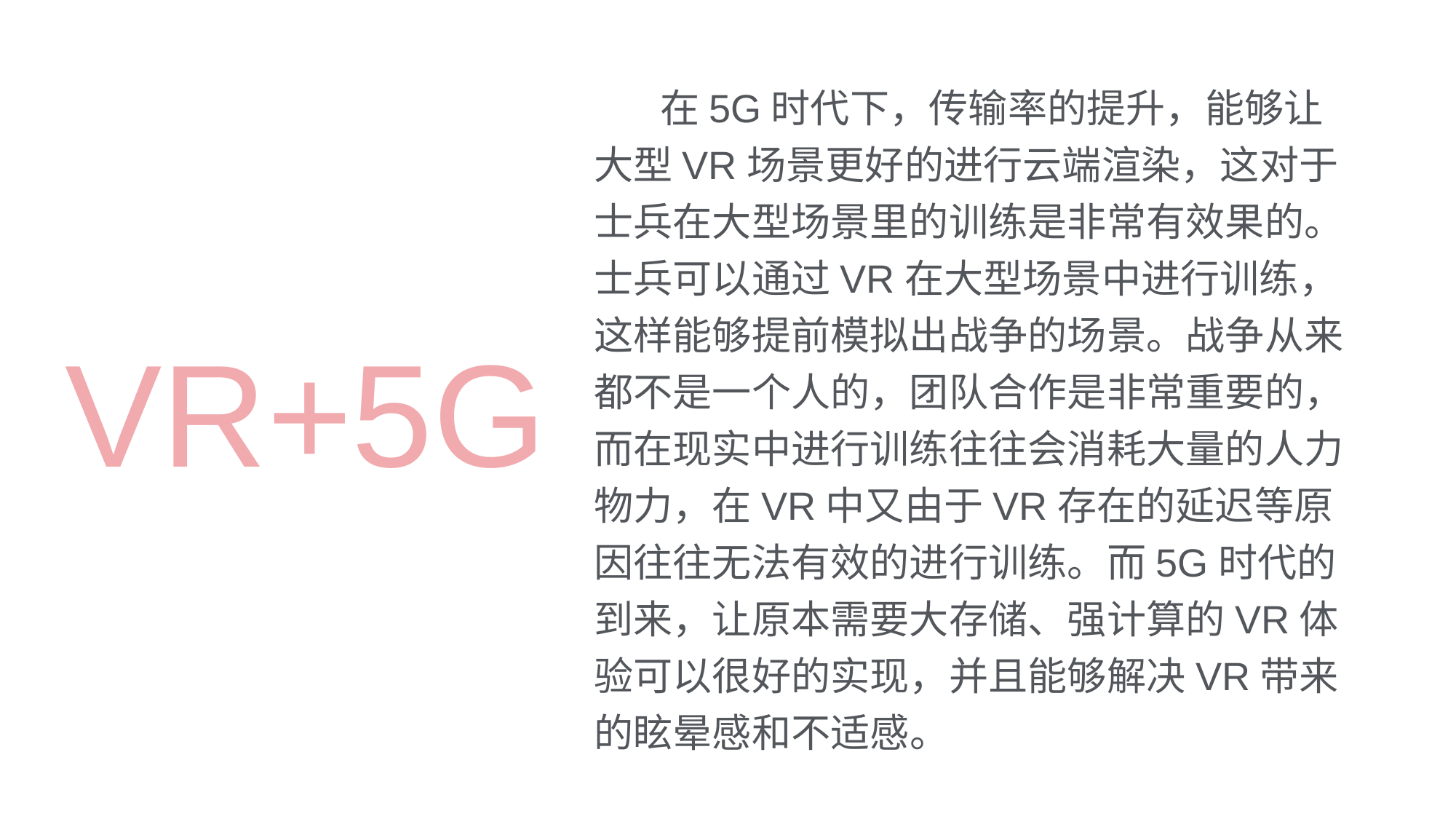

在5G时代下，传输率的提升，能够让大型VR场景更好的进行云端渲染，这对于士兵在大型场景里的训练是非常有效果的。士兵可以通过VR在大型场景中进行训练，这样能够提前模拟出战争的场景。战争从来都不是一个人的，团队合作是非常重要的，而在现实中进行训练往往会消耗大量的人力物力，在VR中又由于VR存在的延迟等原因往往无法有效的进行训练。而5G时代的到来，让原本需要大存储、强计算的VR体验可以很好的实现，并且能够解决VR带来的眩晕感和不适感。
VR+5G